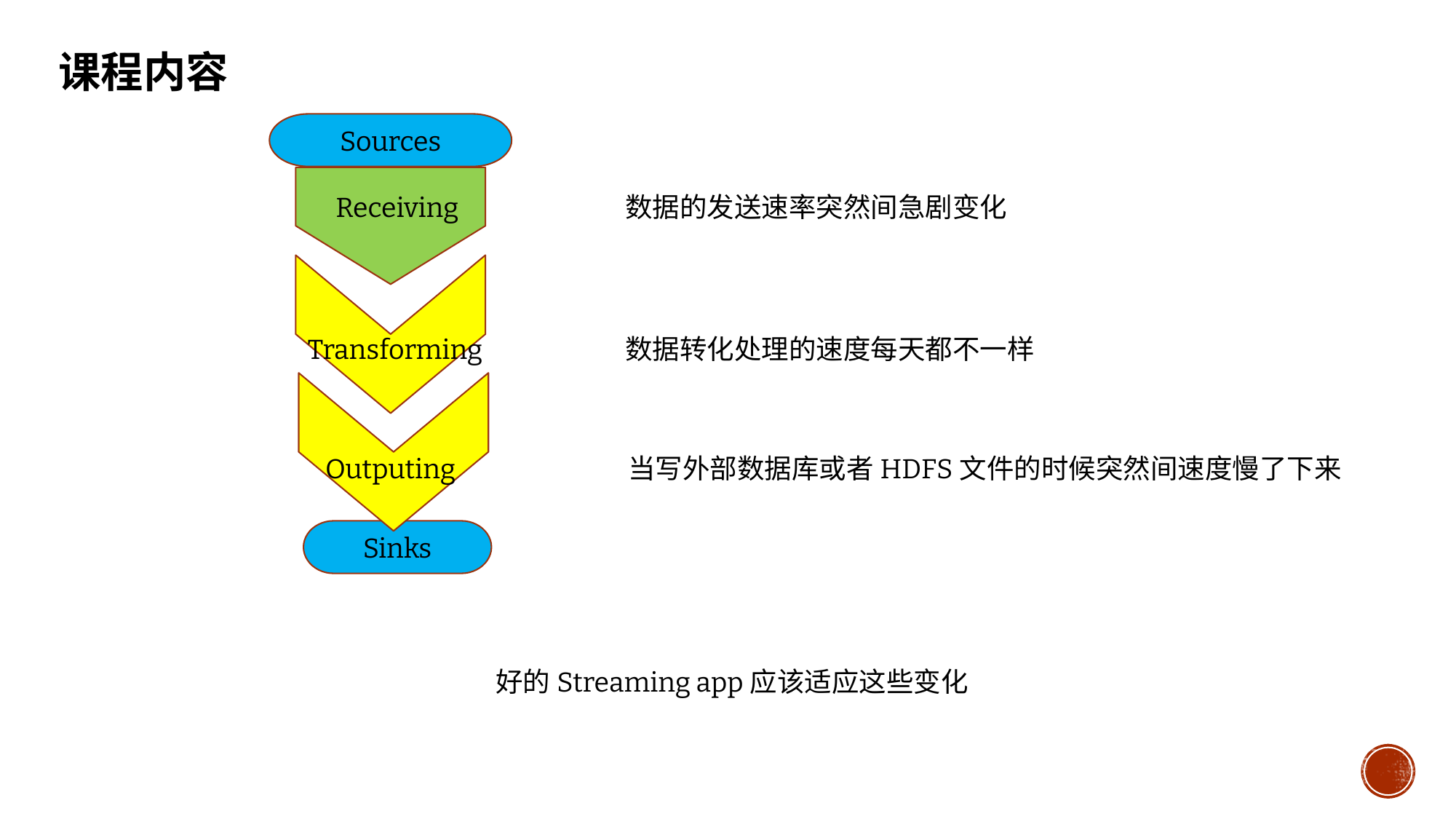

课程内容
Sources

Receiving
数据的发送速率突然间急剧变化

Transforming
数据转化处理的速度每天都不一样

Outputing
当写外部数据库或者HDFS文件的时候突然间速度慢了下来
Sinks
好的Streaming app应该适应这些变化